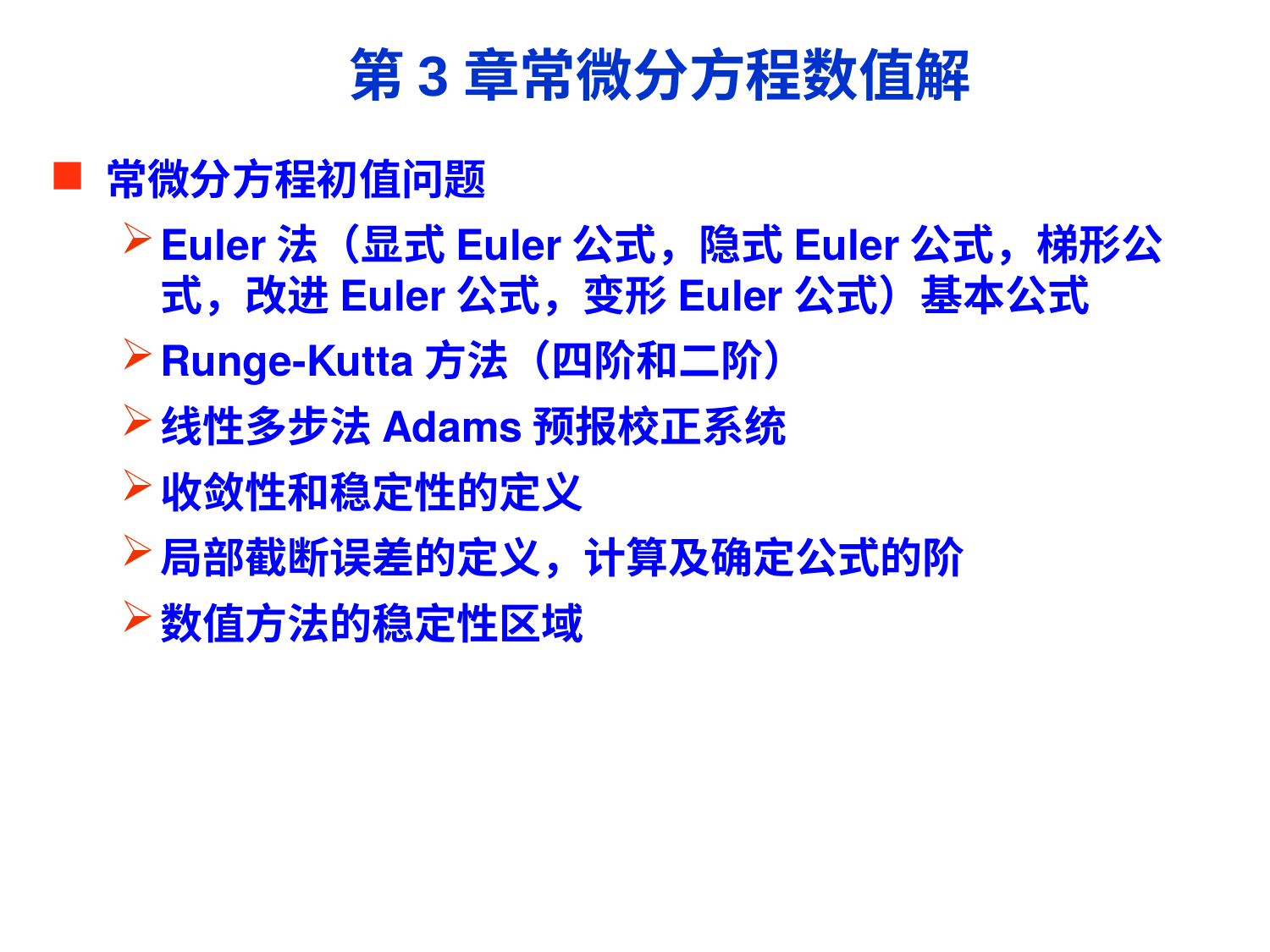

# 第3章常微分方程数值解
常微分方程初值问题
Euler法（显式Euler公式，隐式Euler公式，梯形公式，改进Euler公式，变形Euler公式）基本公式
Runge-Kutta方法（四阶和二阶）
线性多步法Adams预报校正系统
收敛性和稳定性的定义
局部截断误差的定义，计算及确定公式的阶
数值方法的稳定性区域